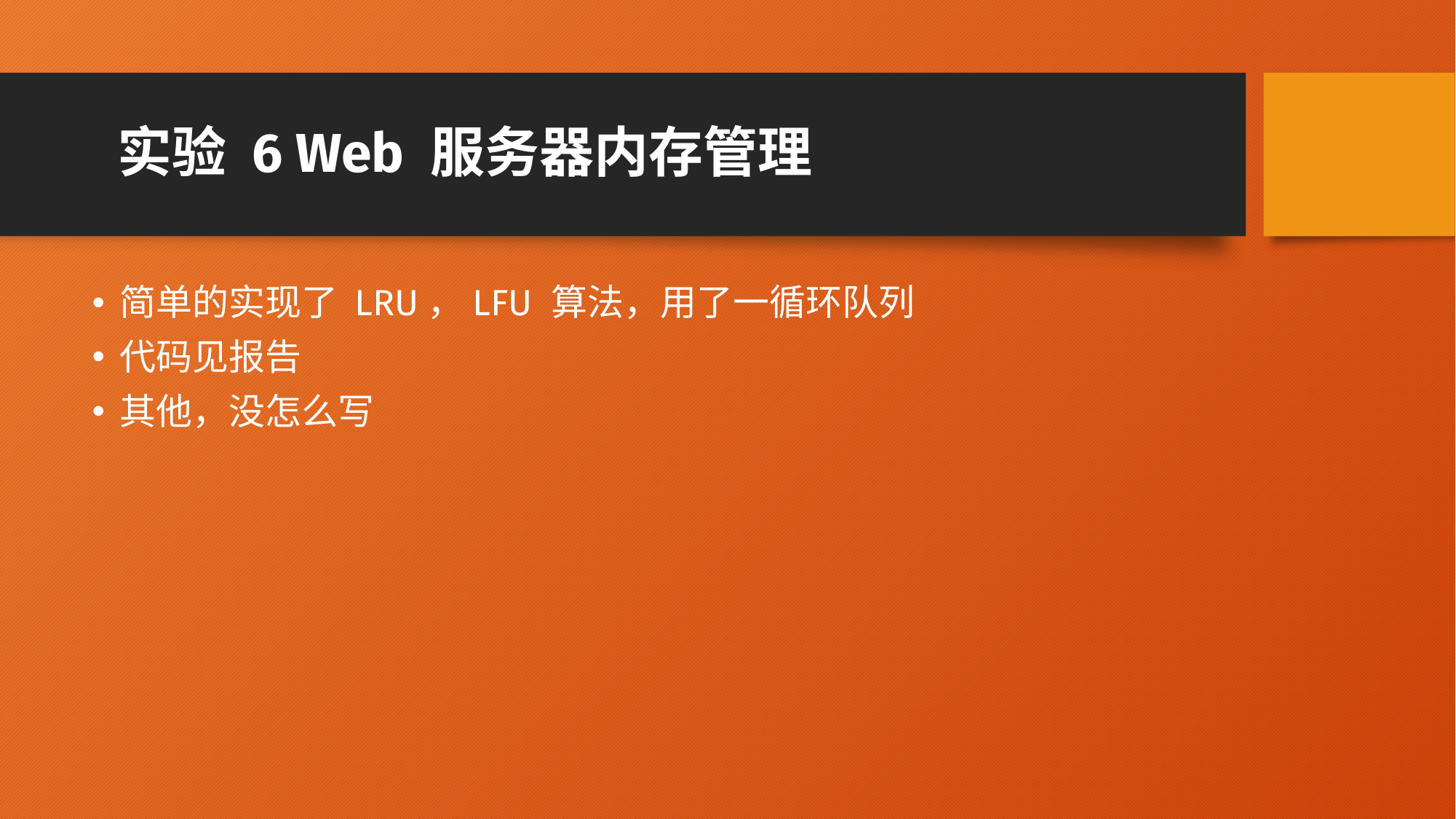

# 实验 6 Web 服务器内存管理
简单的实现了 LRU，LFU 算法，用了一循环队列
代码见报告
其他，没怎么写